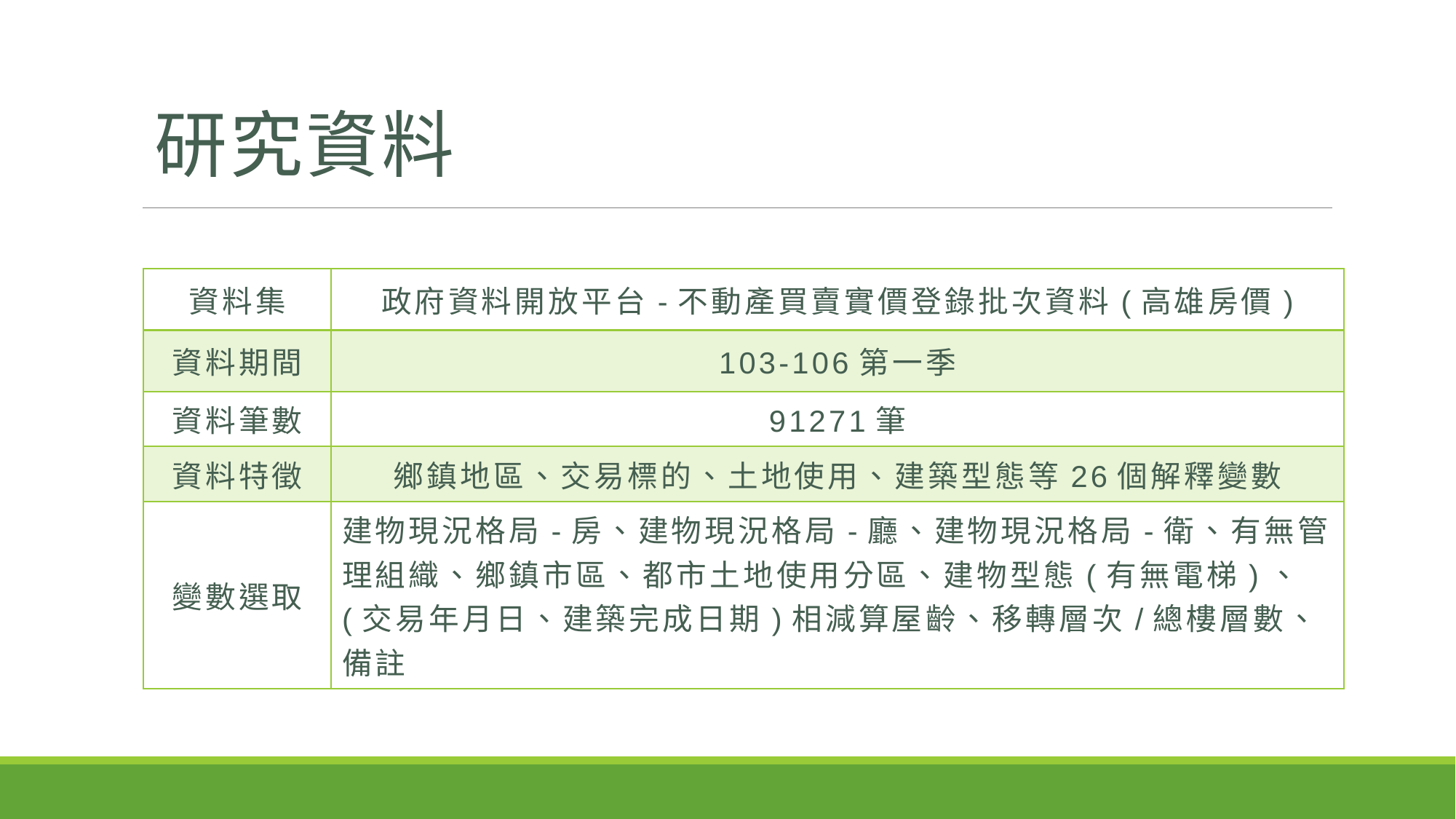

# 研究資料
| 資料集 | 政府資料開放平台-不動產買賣實價登錄批次資料(高雄房價) |
| --- | --- |
| 資料期間 | 103-106第一季 |
| 資料筆數 | 91271筆 |
| 資料特徵 | 鄉鎮地區、交易標的、土地使用、建築型態等26個解釋變數 |
| 變數選取 | 建物現況格局-房、建物現況格局-廳、建物現況格局-衛、有無管理組織、鄉鎮市區、都市土地使用分區、建物型態(有無電梯)、(交易年月日、建築完成日期)相減算屋齡、移轉層次/總樓層數、備註 |